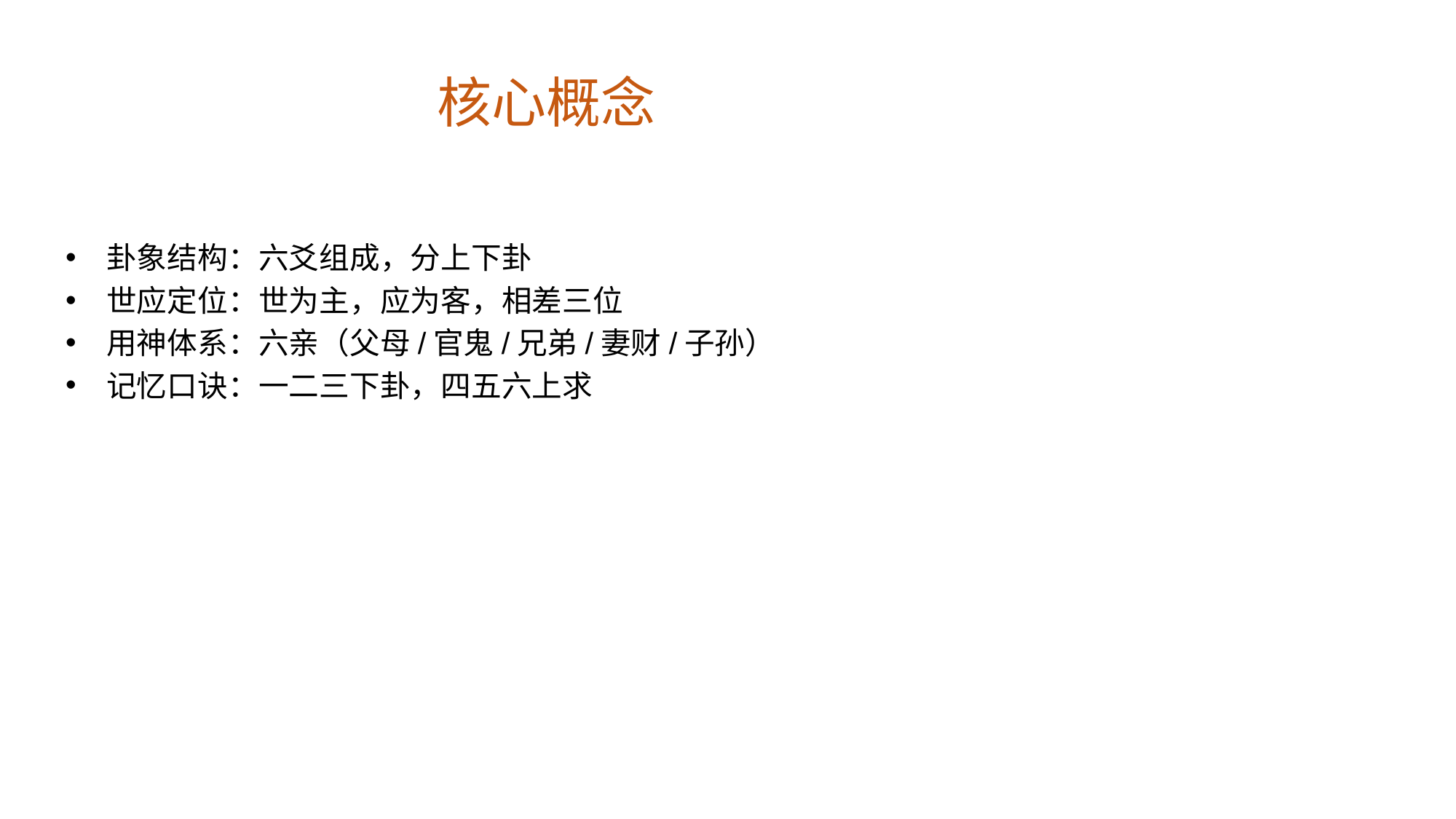

# 核心概念

卦象结构：六爻组成，分上下卦
世应定位：世为主，应为客，相差三位
用神体系：六亲（父母/官鬼/兄弟/妻财/子孙）
记忆口诀：一二三下卦，四五六上求